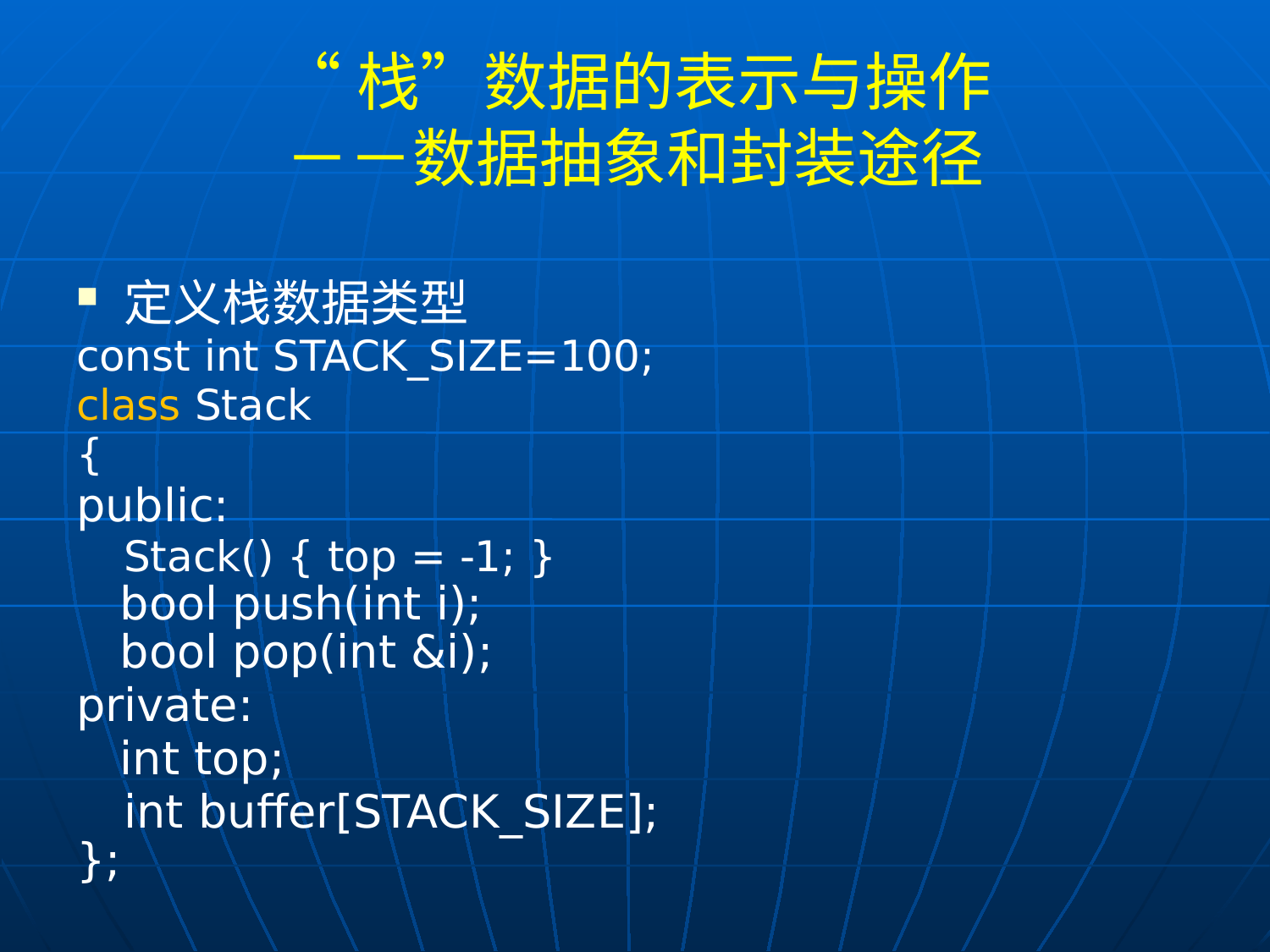

# “栈”数据的表示与操作 －－数据抽象和封装途径
定义栈数据类型
const int STACK_SIZE=100;
class Stack
{
public:
	Stack() { top = -1; }
   bool push(int i);
   bool pop(int &i);
private:
   int top;
	int buffer[STACK_SIZE];
};